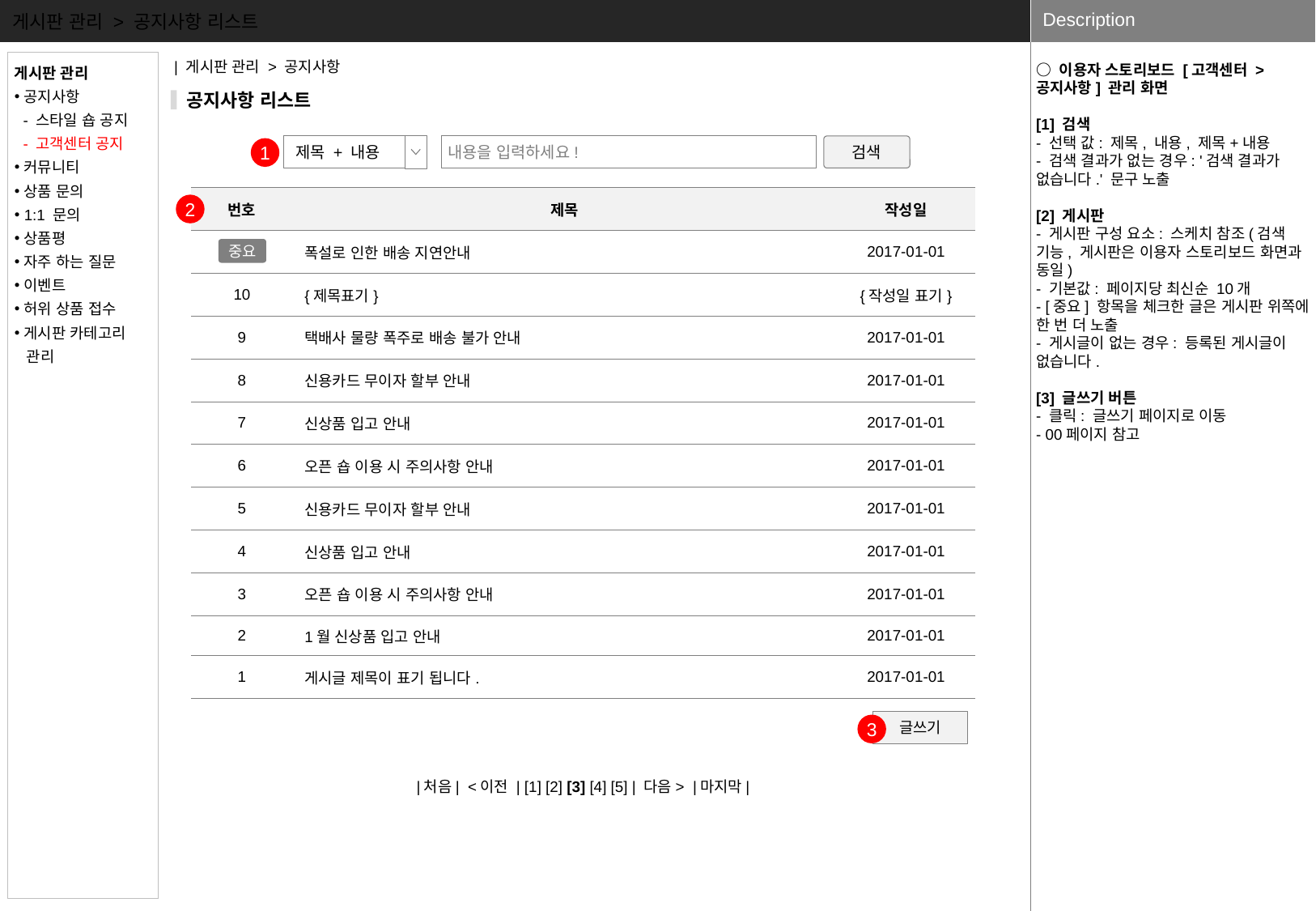

게시판 관리 > 공지사항 리스트

○ 이용자 스토리보드 [고객센터 > 공지사항] 관리 화면

[1] 검색
- 선택 값: 제목, 내용, 제목+내용
- 검색 결과가 없는 경우: '검색 결과가 없습니다.' 문구 노출

[2] 게시판
- 게시판 구성 요소: 스케치 참조(검색 기능, 게시판은 이용자 스토리보드 화면과 동일)
- 기본값: 페이지당 최신순 10개
- [중요] 항목을 체크한 글은 게시판 위쪽에 한 번 더 노출
- 게시글이 없는 경우: 등록된 게시글이 없습니다.

[3] 글쓰기 버튼
- 클릭: 글쓰기 페이지로 이동
- 00페이지 참고

| 게시판 관리 > 공지사항
게시판 관리
공지사항
  - 스타일 숍 공지
  - 고객센터 공지
커뮤니티
상품 문의
1:1 문의
상품평
자주 하는 질문
이벤트
허위 상품 접수
게시판 카테고리
  관리
공지사항 리스트

제목 + 내용

내용을 입력하세요!
검색
1
| 번호 | 제목 | 작성일 |
| --- | --- | --- |
|  | 폭설로 인한 배송 지연안내 | 2017-01-01 |
| 10 | {제목표기} | {작성일 표기} |
| 9 | 택배사 물량 폭주로 배송 불가 안내 | 2017-01-01 |
| 8 | 신용카드 무이자 할부 안내 | 2017-01-01 |
| 7 | 신상품 입고 안내 | 2017-01-01 |
| 6 | 오픈 숍 이용 시 주의사항 안내 | 2017-01-01 |
| 5 | 신용카드 무이자 할부 안내 | 2017-01-01 |
| 4 | 신상품 입고 안내 | 2017-01-01 |
| 3 | 오픈 숍 이용 시 주의사항 안내 | 2017-01-01 |
| 2 | 1월 신상품 입고 안내 | 2017-01-01 |
| 1 | 게시글 제목이 표기 됩니다. | 2017-01-01 |
2
중요
글쓰기
3
|처음|  <이전 | [1] [2] [3] [4] [5] | 다음>  |마지막|